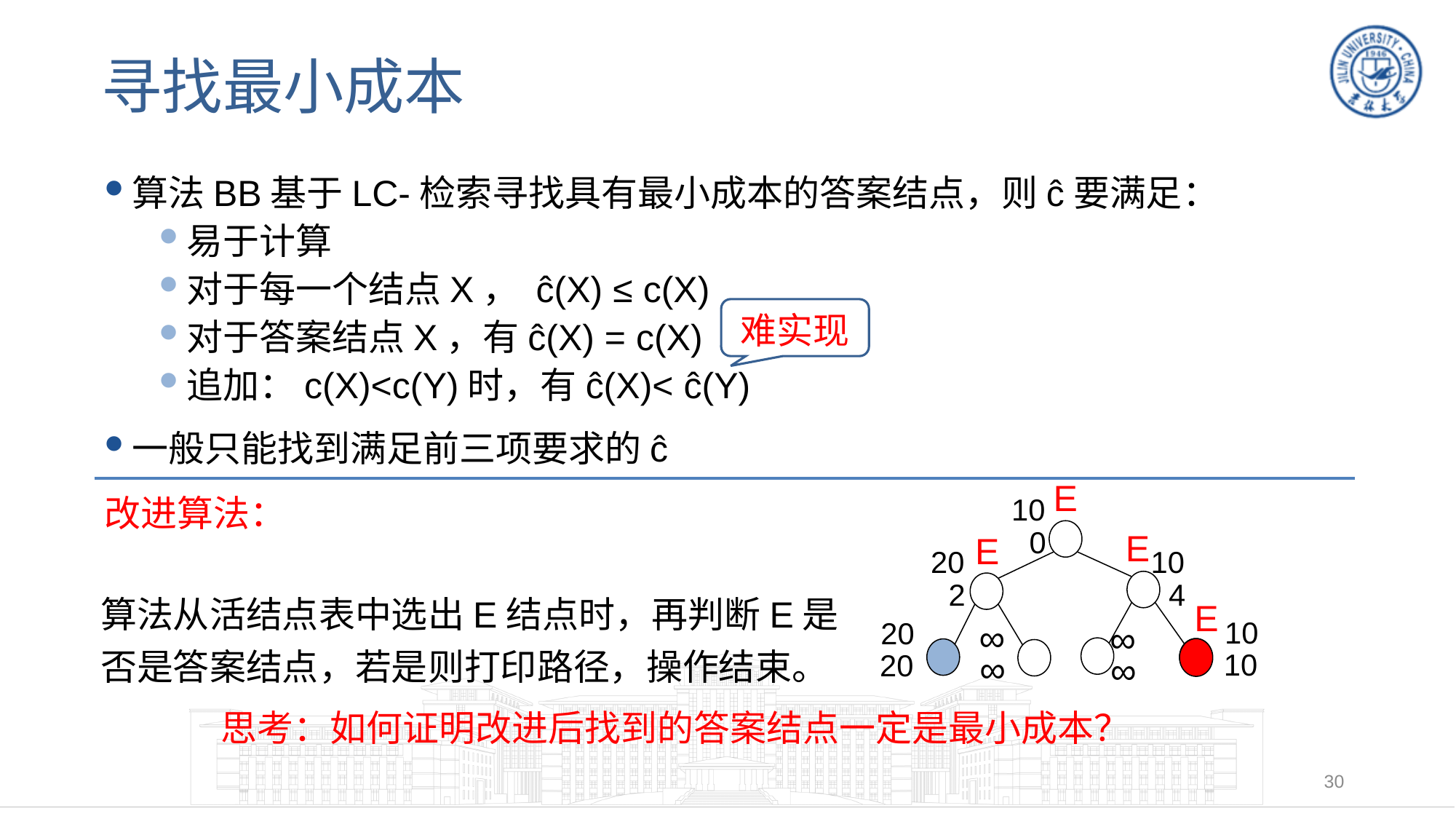

# 寻找最小成本
算法BB基于LC-检索寻找具有最小成本的答案结点，则ĉ要满足：
易于计算
对于每一个结点X， ĉ(X) ≤ c(X)
对于答案结点X，有ĉ(X) = c(X)
追加：c(X)<c(Y)时，有ĉ(X)< ĉ(Y)
一般只能找到满足前三项要求的ĉ

难实现

E
改进算法：
10
0

20
10
2
4
10
20
∞
∞
10
∞
20
∞

E
E
算法从活结点表中选出E结点时，再判断E是否是答案结点，若是则打印路径，操作结束。
E

思考：如何证明改进后找到的答案结点一定是最小成本？
30